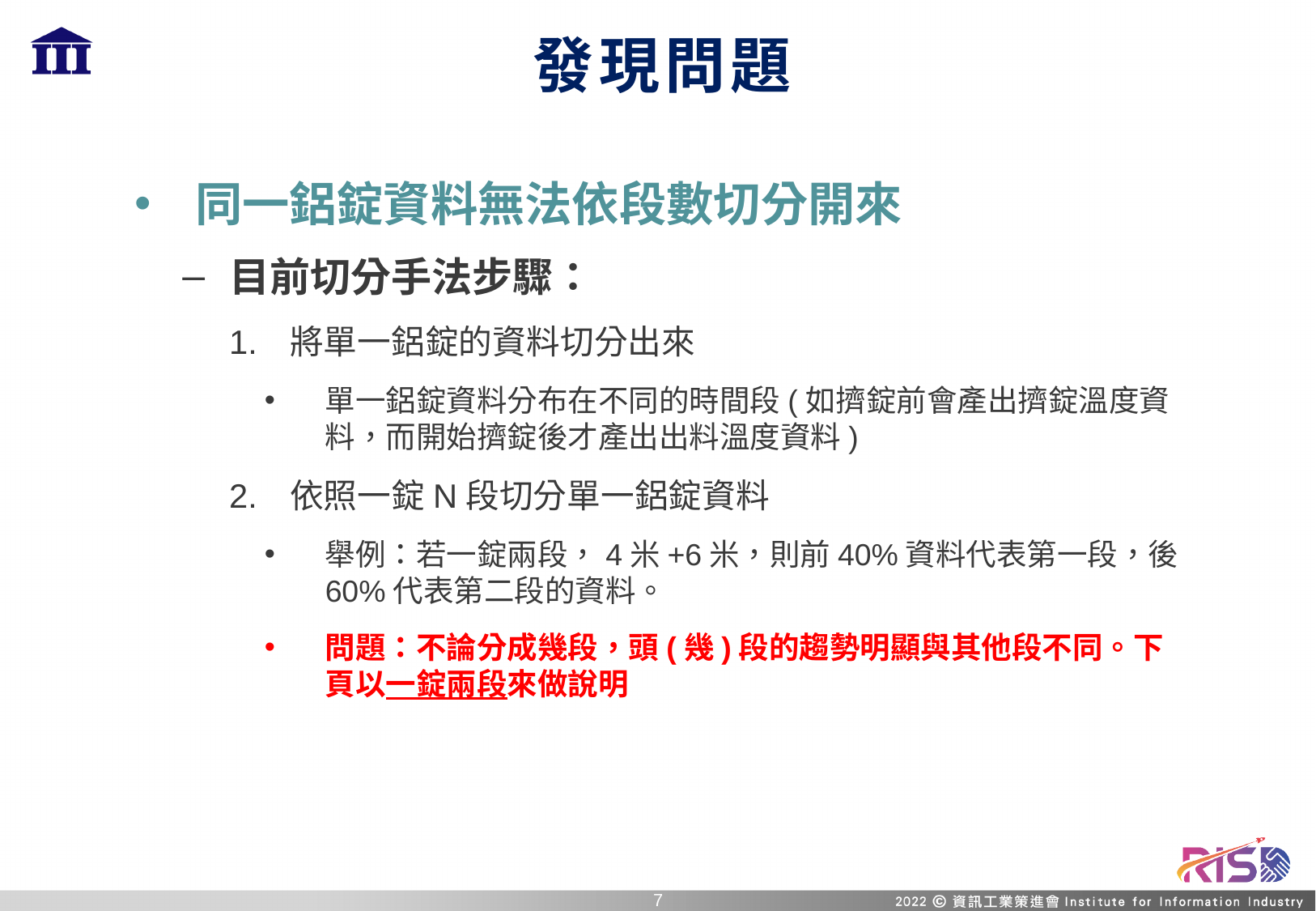

# 發現問題
同一鋁錠資料無法依段數切分開來
目前切分手法步驟：
將單一鋁錠的資料切分出來
單一鋁錠資料分布在不同的時間段(如擠錠前會產出擠錠溫度資料，而開始擠錠後才產出出料溫度資料)
依照一錠N段切分單一鋁錠資料
舉例：若一錠兩段，4米+6米，則前40%資料代表第一段，後60%代表第二段的資料。
問題：不論分成幾段，頭(幾)段的趨勢明顯與其他段不同。下頁以一錠兩段來做說明
7